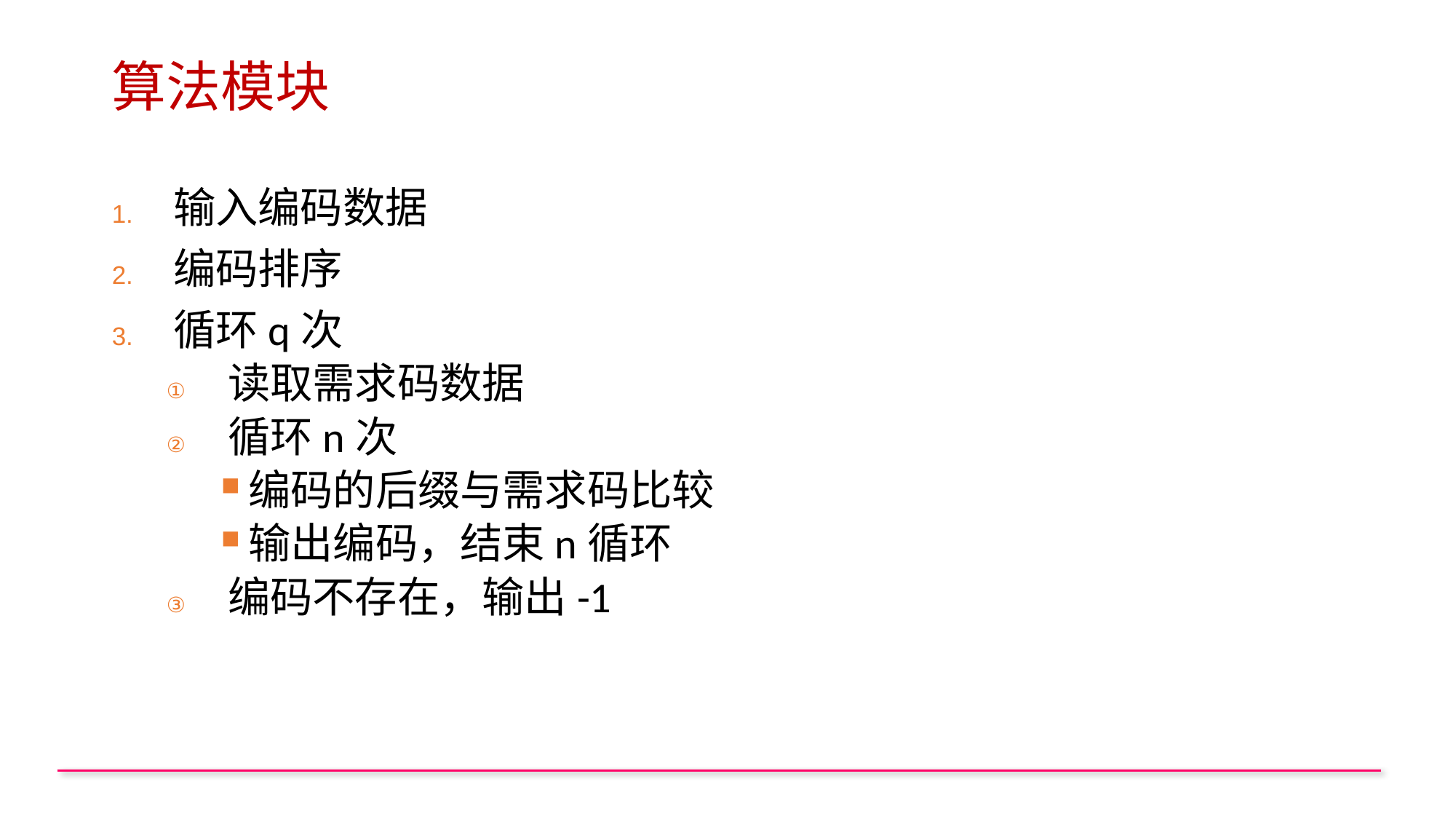

# 算法模块
输入编码数据
编码排序
循环q次
读取需求码数据
循环n次
编码的后缀与需求码比较
输出编码，结束n循环
编码不存在，输出-1